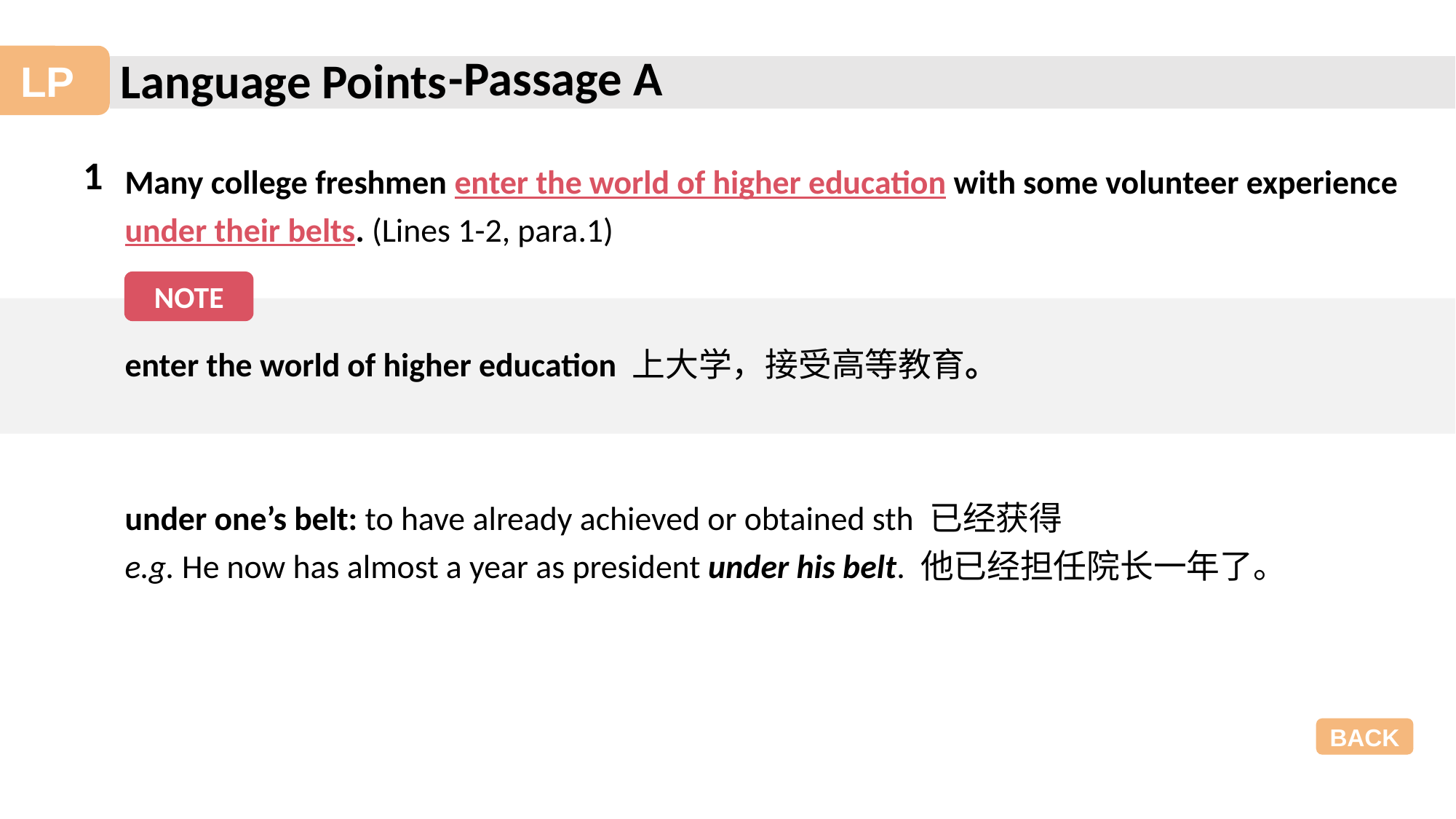

-Passage A
1
Many college freshmen enter the world of higher education with some volunteer experience
under their belts. (Lines 1-2, para.1)

under one’s belt: to have already achieved or obtained sth 已经获得
e.g. He now has almost a year as president under his belt. 他已经担任院长一年了。
NOTE

enter the world of higher education 上大学，接受高等教育。
BACK